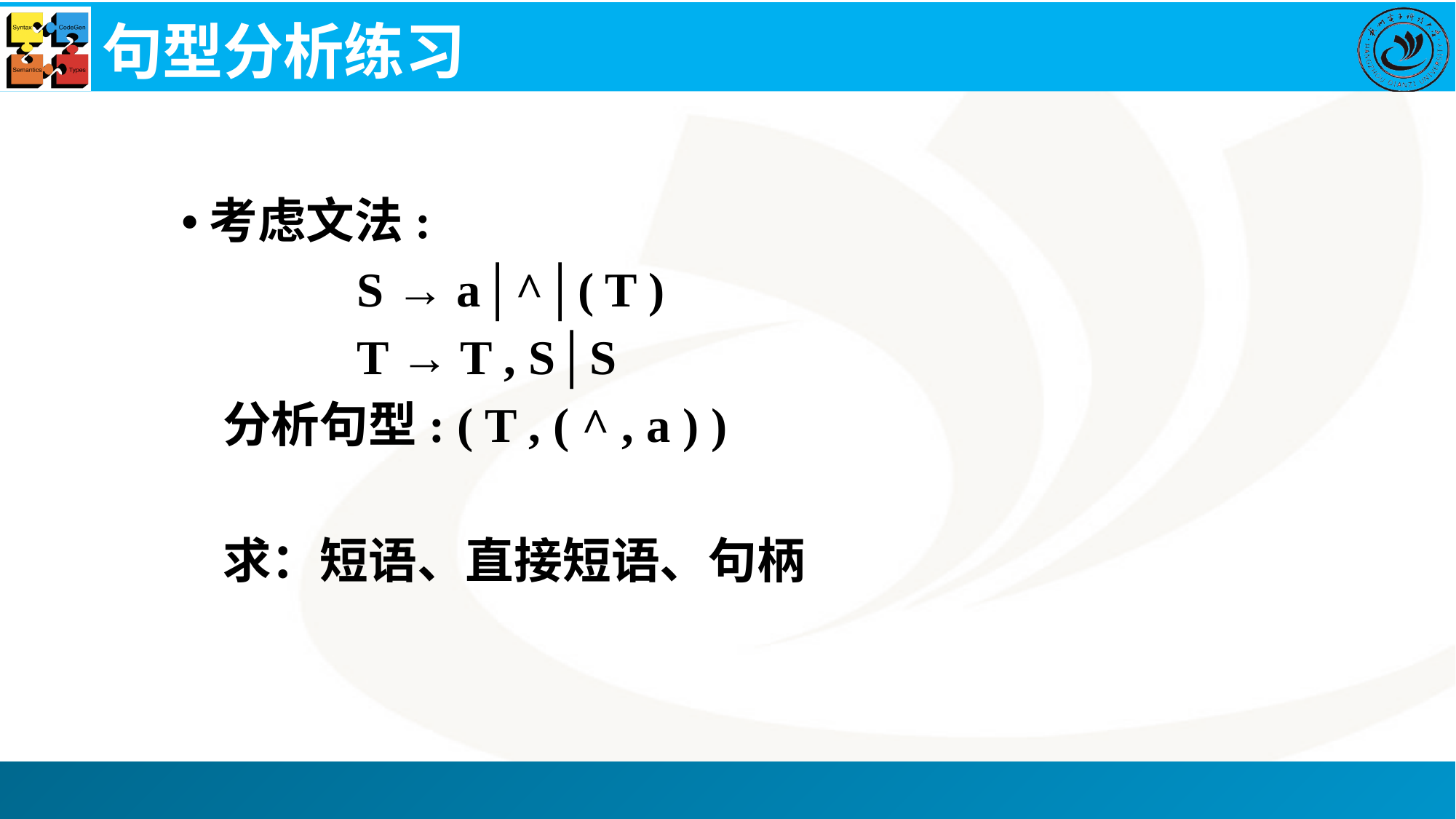

# 句型分析练习
考虑文法:
           S → a│^│( T )
           T → T , S│S
分析句型: ( T , ( ^ , a ) )

求：短语、直接短语、句柄
62